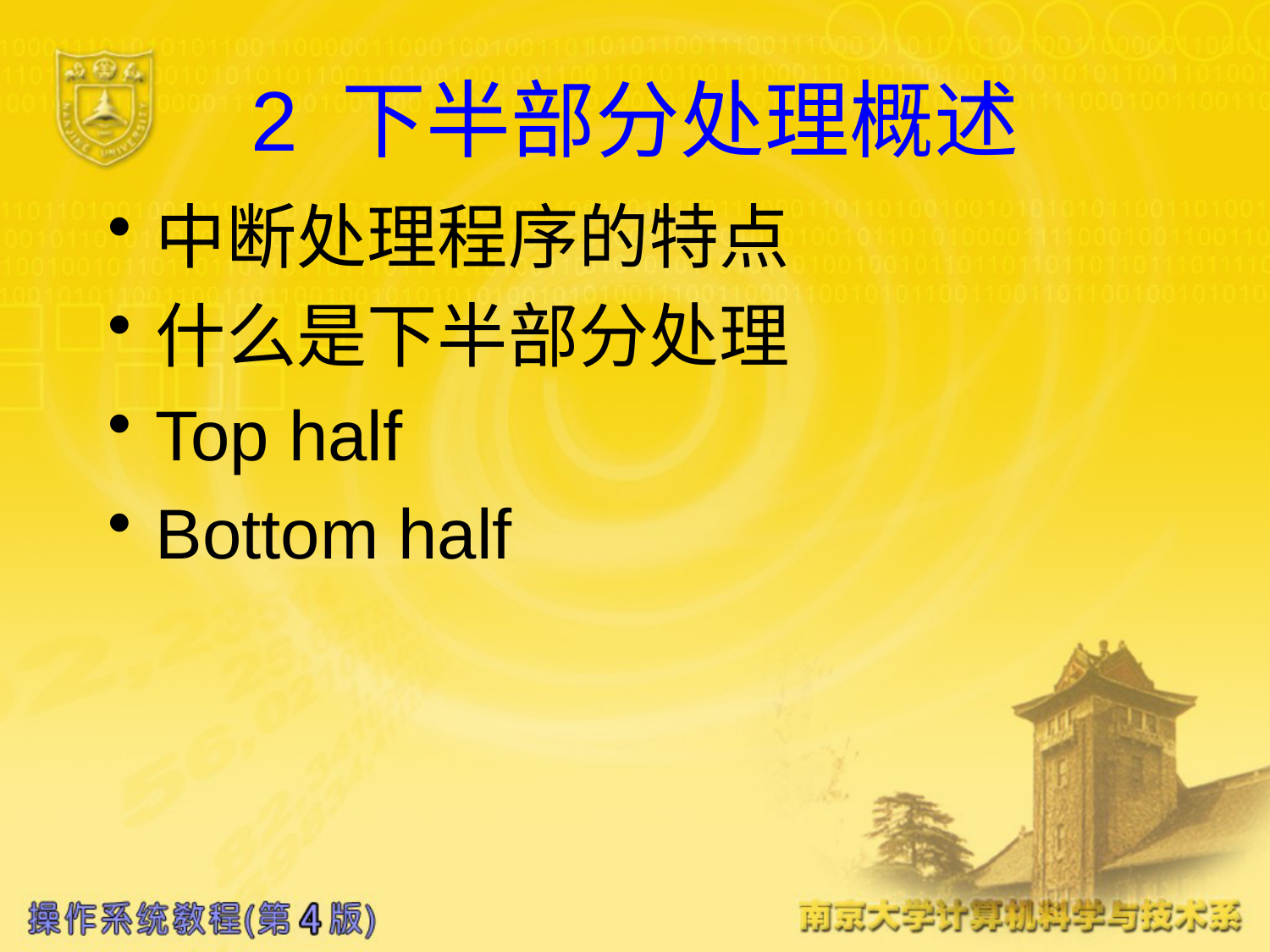

# 2 下半部分处理概述
中断处理程序的特点
什么是下半部分处理
Top half
Bottom half